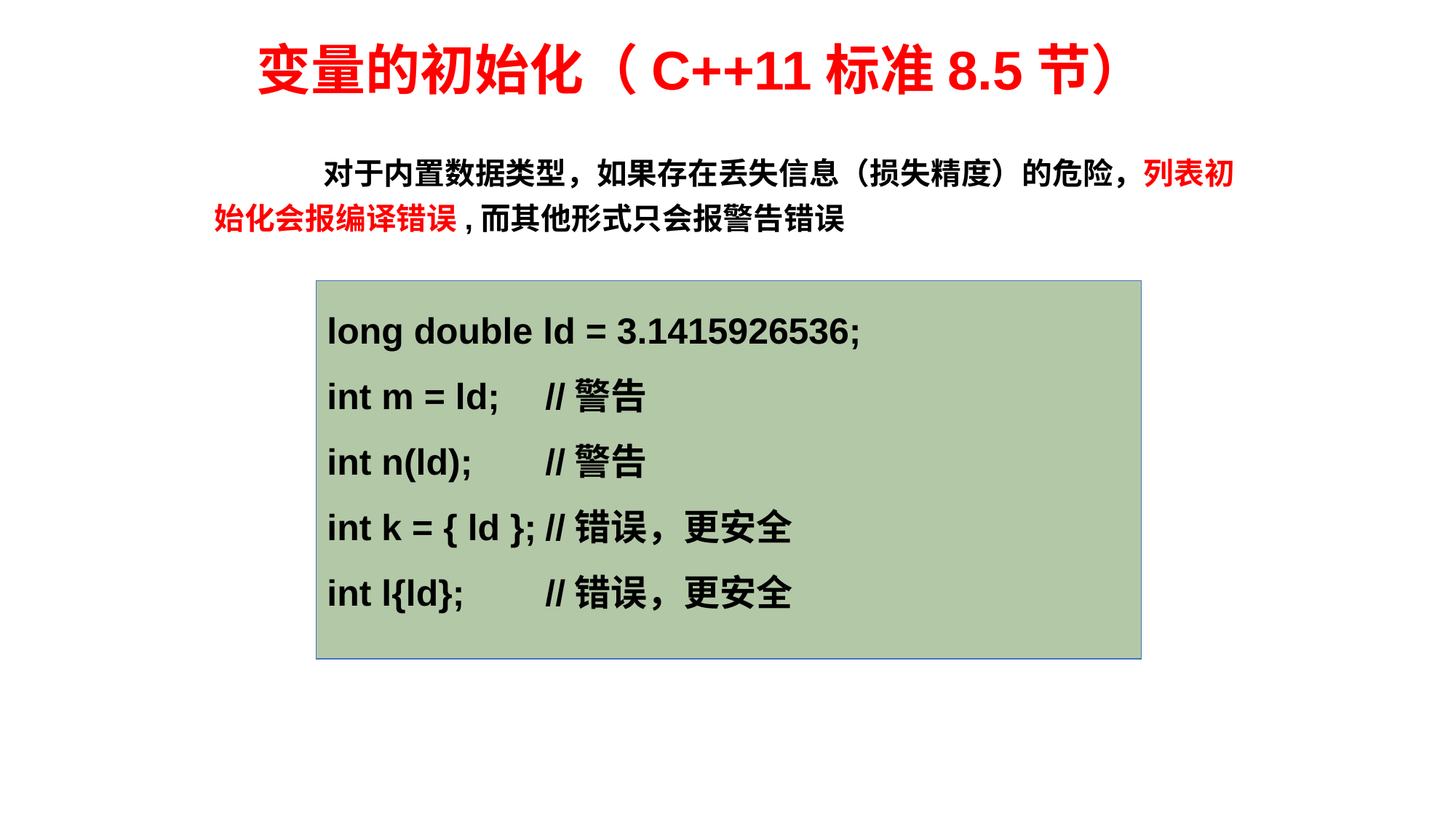

# 变量的初始化（C++11标准8.5节）
	对于内置数据类型，如果存在丢失信息（损失精度）的危险，列表初始化会报编译错误,而其他形式只会报警告错误

long double ld = 3.1415926536;
int m = ld;	//警告
int n(ld);	//警告
int k = { ld };	//错误，更安全
int l{ld};	//错误，更安全